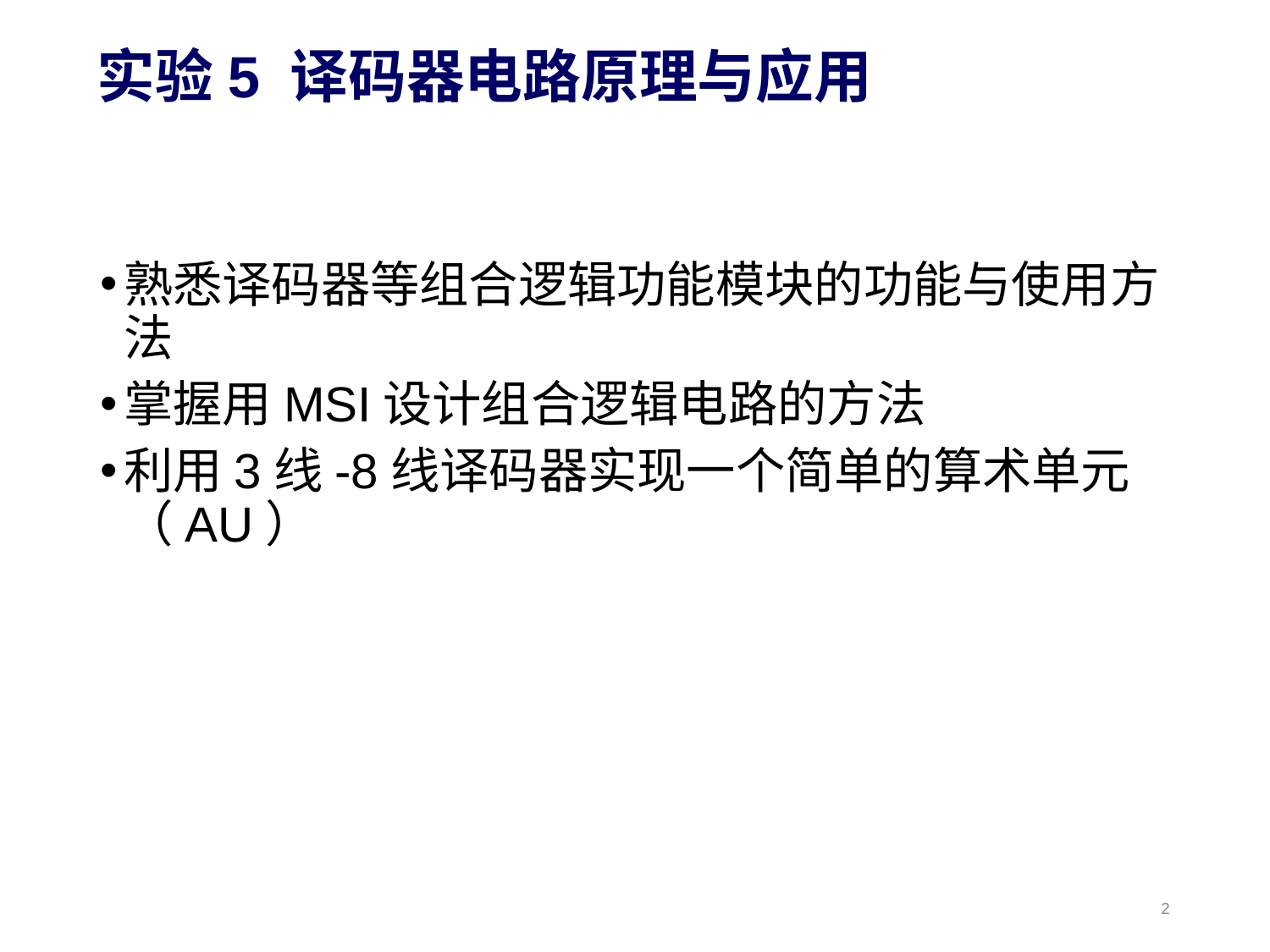

# 实验5 译码器电路原理与应用
熟悉译码器等组合逻辑功能模块的功能与使用方法
掌握用MSI设计组合逻辑电路的方法
利用3线-8线译码器实现一个简单的算术单元（AU）
2